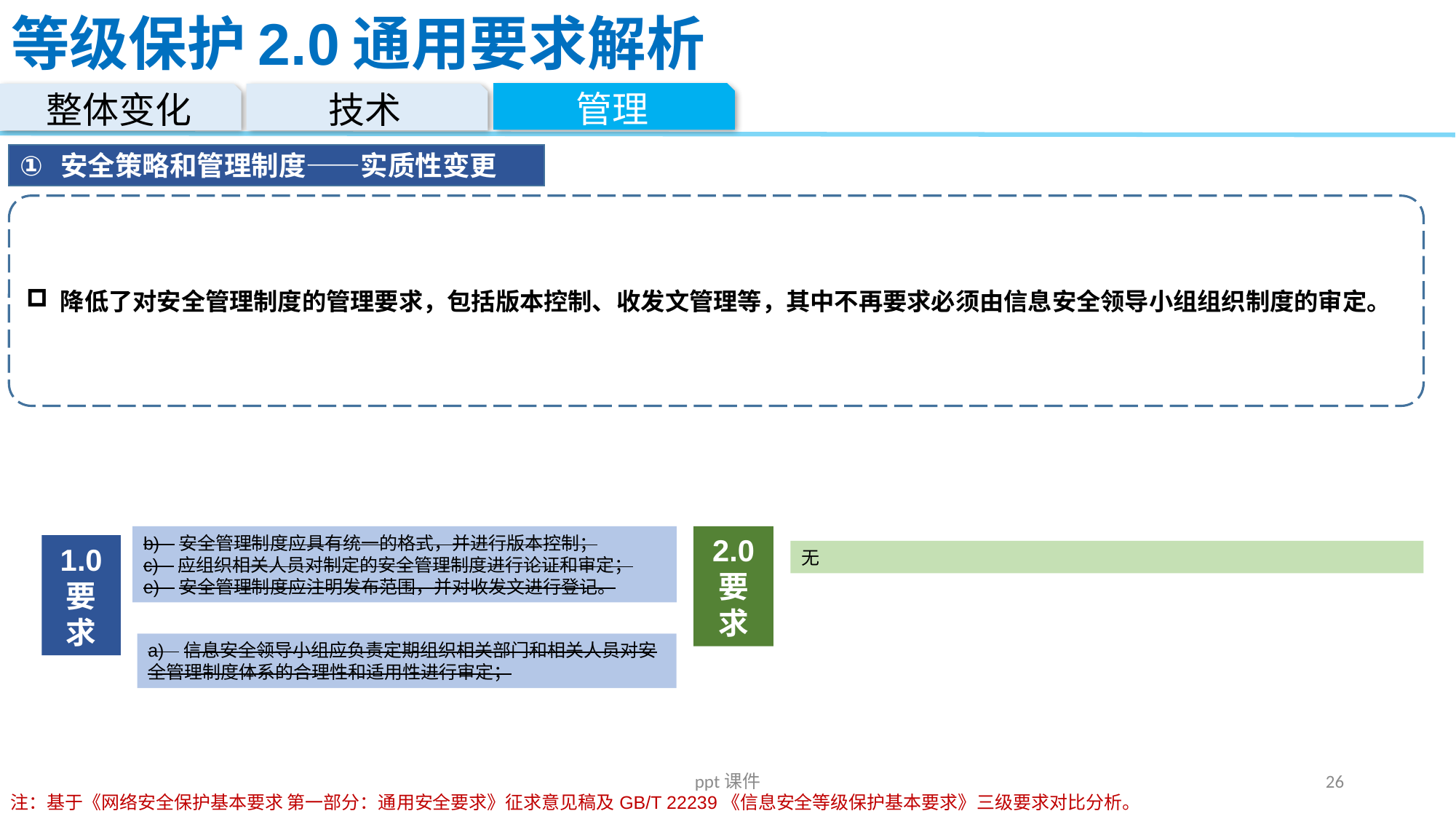

# 等级保护2.0通用要求解析
管理
整体变化
技术
安全策略和管理制度——实质性变更
降低了对安全管理制度的管理要求，包括版本控制、收发文管理等，其中不再要求必须由信息安全领导小组组织制度的审定。
b)   安全管理制度应具有统一的格式，并进行版本控制；
c)   应组织相关人员对制定的安全管理制度进行论证和审定；
e)   安全管理制度应注明发布范围，并对收发文进行登记。
2.0
要求
1.0
要求
无
a)   信息安全领导小组应负责定期组织相关部门和相关人员对安全管理制度体系的合理性和适用性进行审定；
ppt课件
26
注：基于《网络安全保护基本要求 第一部分：通用安全要求》征求意见稿及GB/T 22239《信息安全等级保护基本要求》三级要求对比分析。